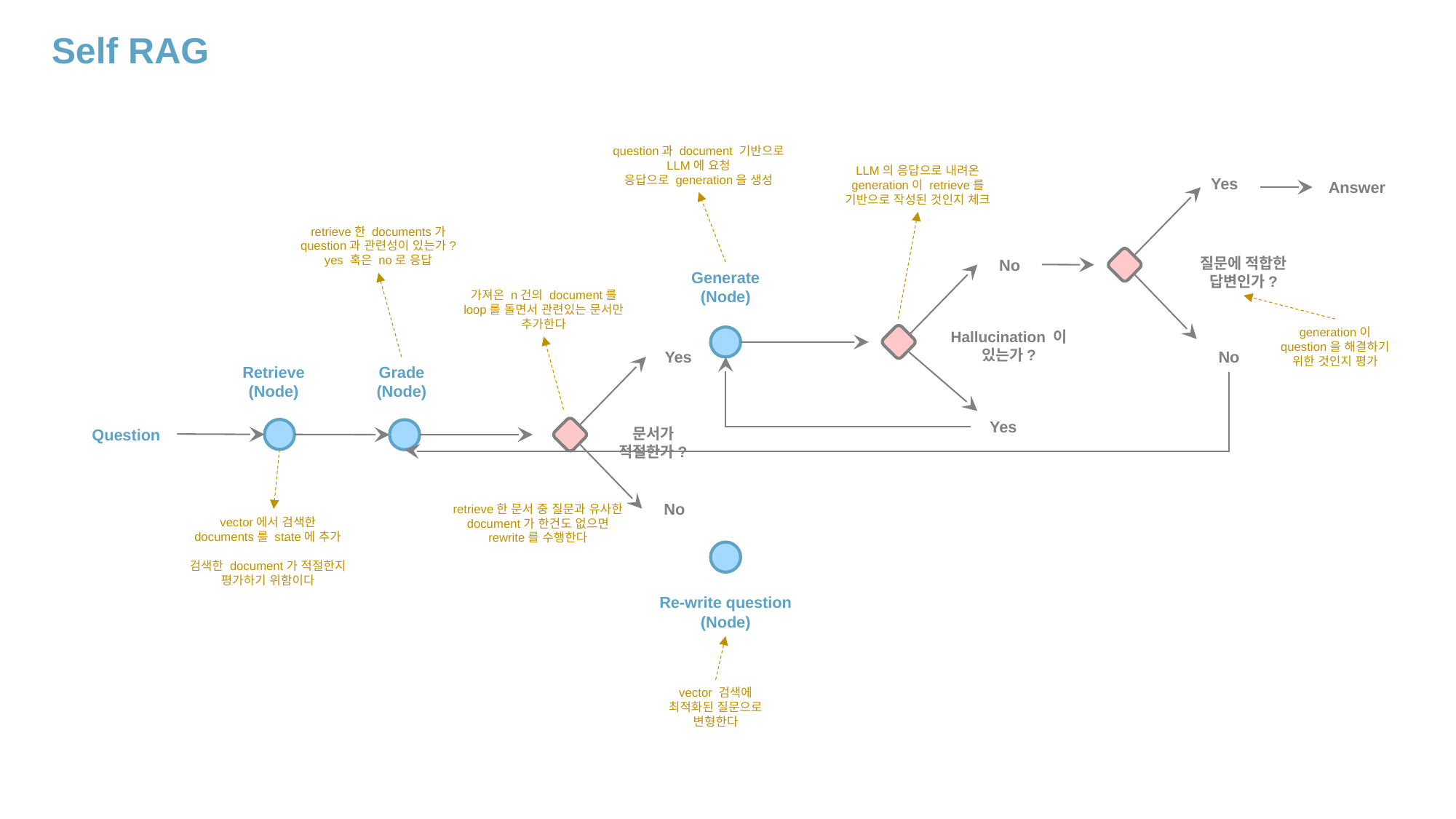

Self RAG
question과 document 기반으로 LLM에 요청
응답으로 generation을 생성
LLM의 응답으로 내려온 generation이 retrieve를 기반으로 작성된 것인지 체크
Yes
Answer
retrieve한 documents가 question과 관련성이 있는가?
yes 혹은 no로 응답
질문에 적합한 답변인가?
No

Generate
(Node)
가져온 n건의 document를 loop를 돌면서 관련있는 문서만 추가한다
generation이 question을 해결하기 위한 것인지 평가
Hallucination 이 있는가?

No
Yes
Retrieve
(Node)
Grade
(Node)
Yes
문서가 적절한가?
Question

No
retrieve한 문서 중 질문과 유사한 document가 한건도 없으면 rewrite를 수행한다
vector에서 검색한 documents를 state에 추가

검색한 document가 적절한지 평가하기 위함이다

Re-write question
(Node)
vector 검색에 최적화된 질문으로 변형한다